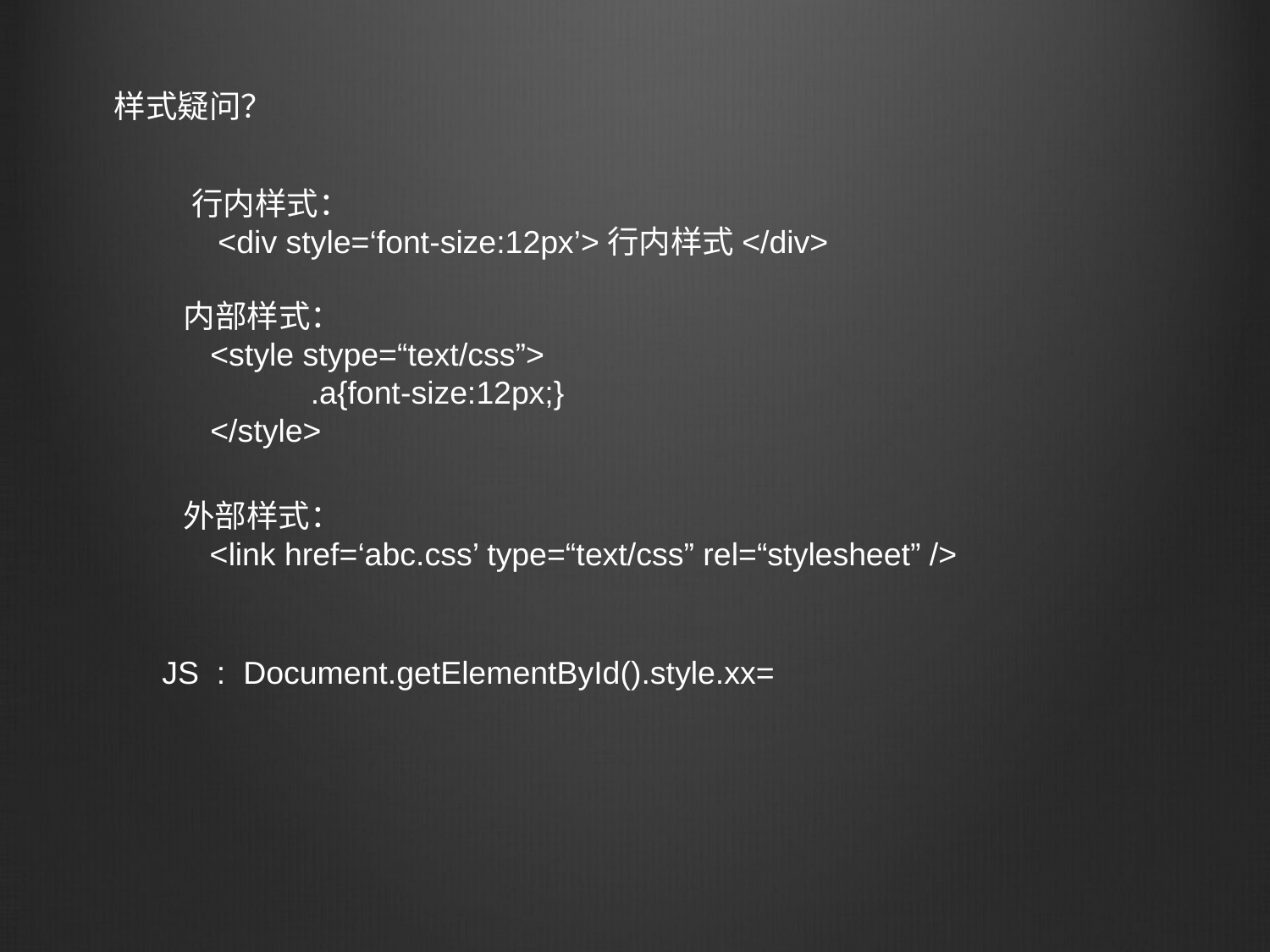

样式疑问？
行内样式：
   <div style=‘font-size:12px’>行内样式</div>
内部样式：
   <style stype=“text/css”>
  	.a{font-size:12px;}
   </style>
外部样式：
   <link href=‘abc.css’ type=“text/css” rel=“stylesheet” />
JS  :  Document.getElementById().style.xx=